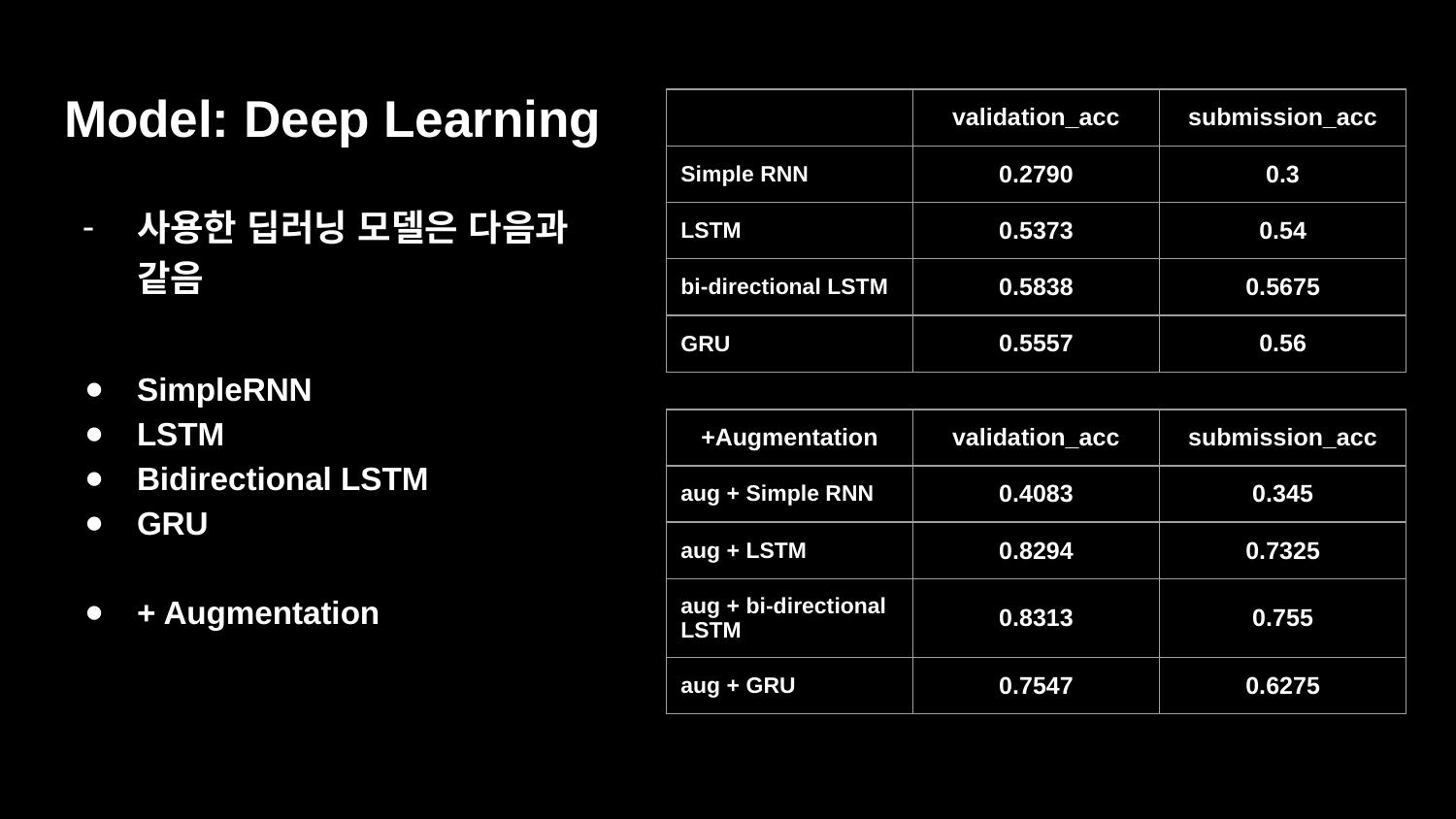

# Model: Deep Learning
|  | validation\_acc | submission\_acc |
| --- | --- | --- |
| Simple RNN | 0.2790 | 0.3 |
| LSTM | 0.5373 | 0.54 |
| bi-directional LSTM | 0.5838 | 0.5675 |
| GRU | 0.5557 | 0.56 |
사용한 딥러닝 모델은 다음과 같음

SimpleRNN
LSTM
Bidirectional LSTM
GRU
+ Augmentation
| +Augmentation | validation\_acc | submission\_acc |
| --- | --- | --- |
| aug + Simple RNN | 0.4083 | 0.345 |
| aug + LSTM | 0.8294 | 0.7325 |
| aug + bi-directional LSTM | 0.8313 | 0.755 |
| aug + GRU | 0.7547 | 0.6275 |